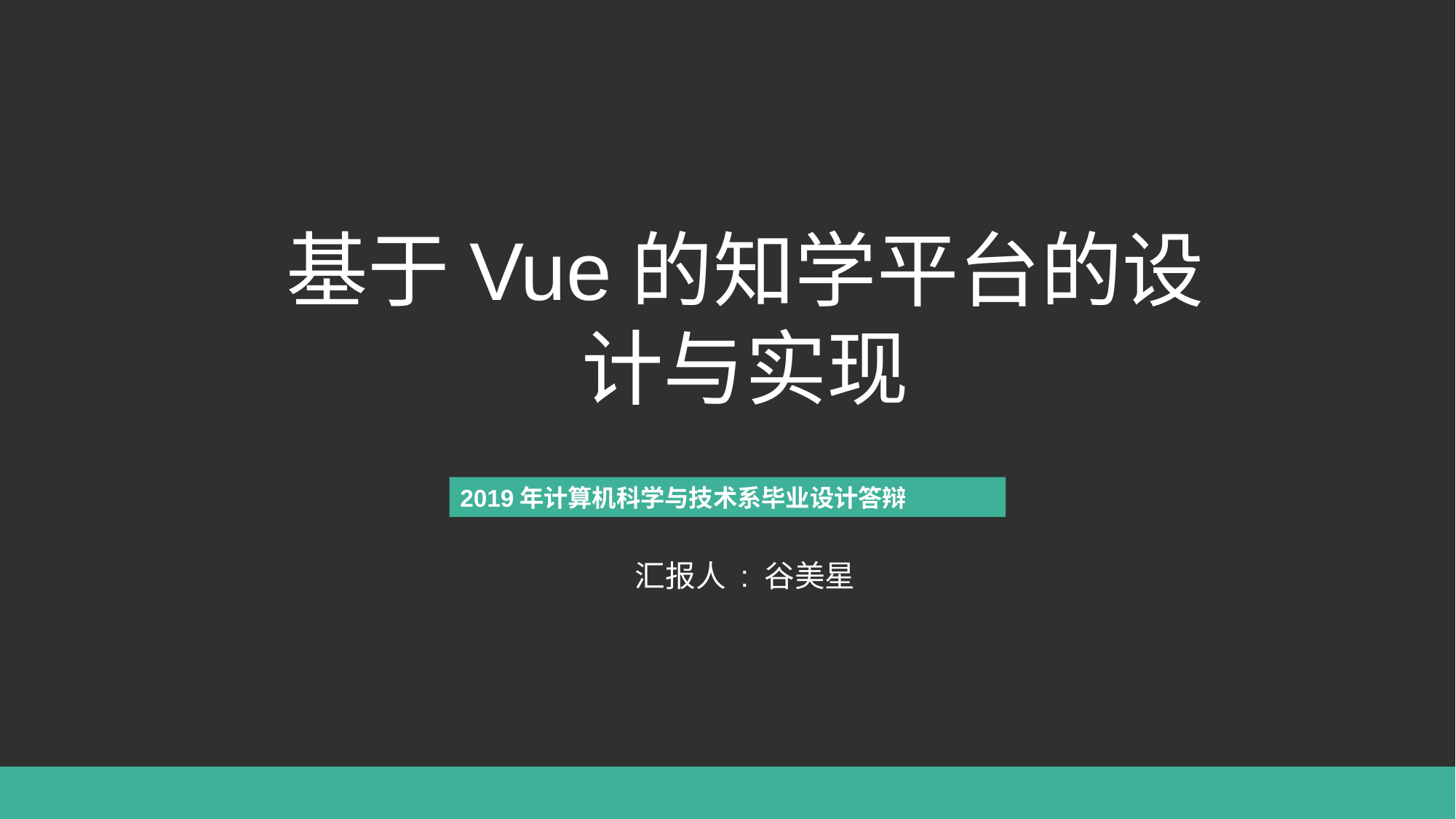

基于Vue的知学平台的设计与实现
2019年计算机科学与技术系毕业设计答辩
汇报人 : 谷美星